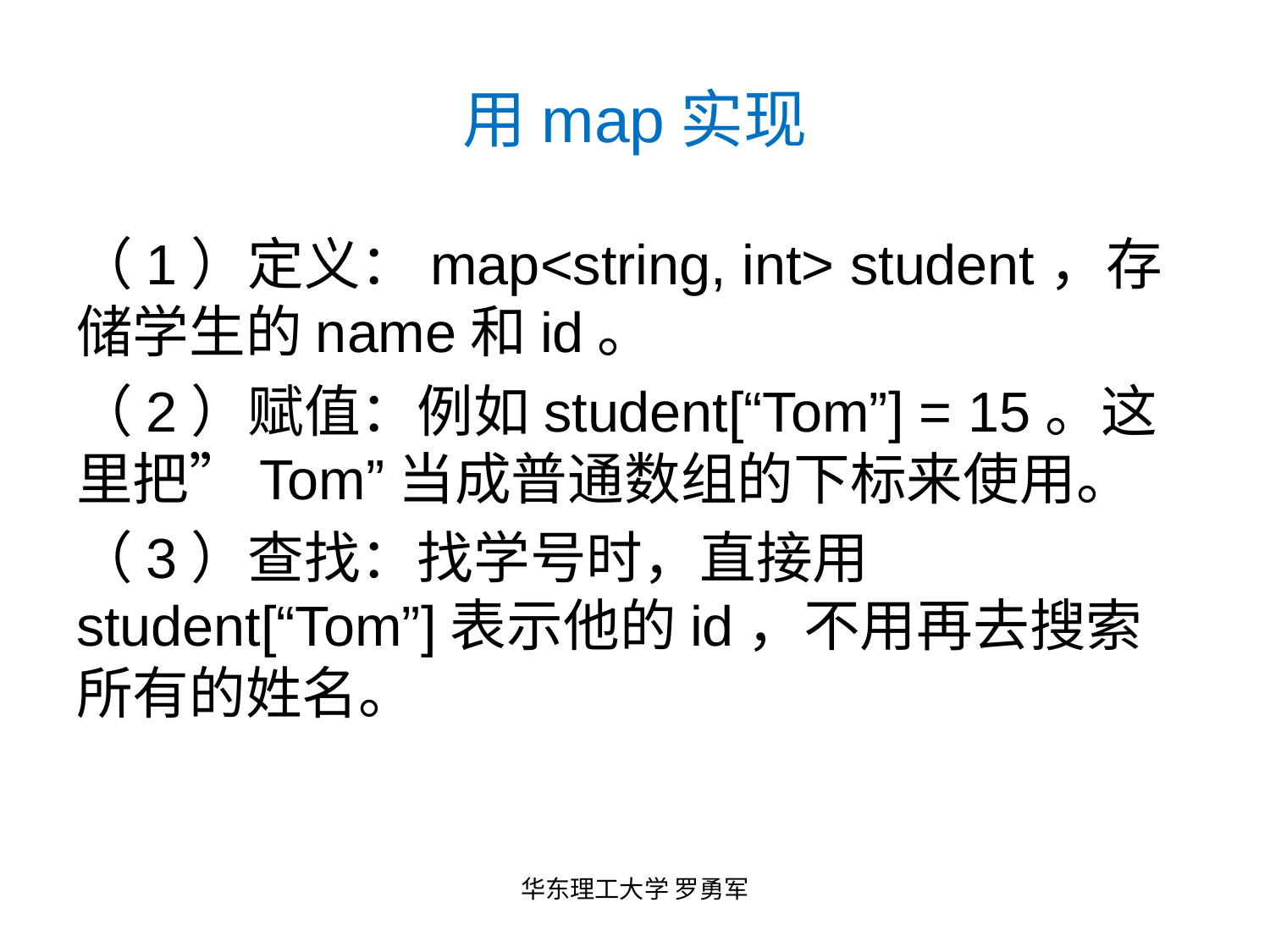

# 用map实现
（1）定义：map<string, int> student，存储学生的name和id。
（2）赋值：例如student[“Tom”] = 15。这里把”Tom”当成普通数组的下标来使用。
（3）查找：找学号时，直接用student[“Tom”]表示他的id，不用再去搜索所有的姓名。

华东理工大学 罗勇军